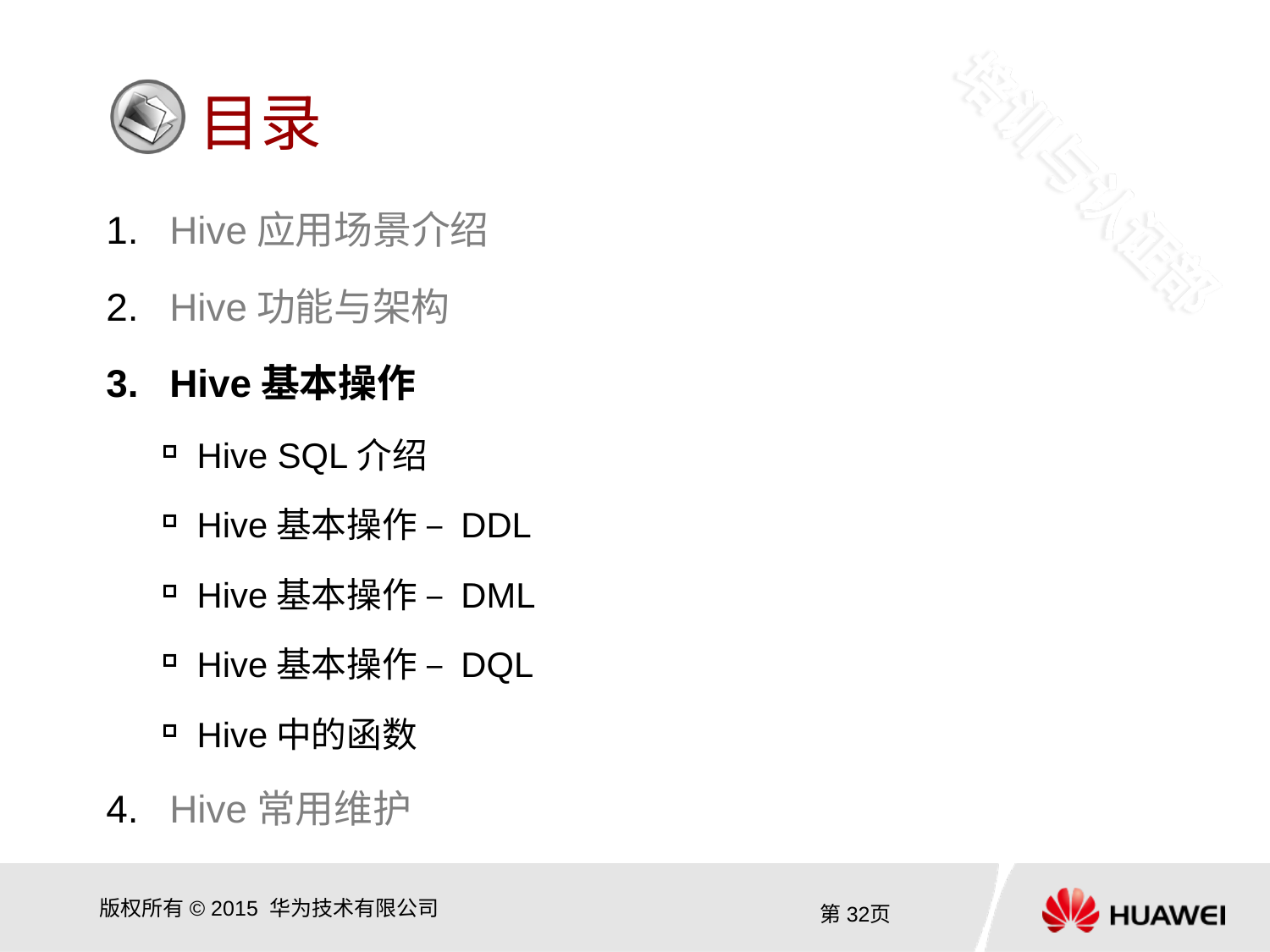

Hive应用场景介绍
Hive功能与架构
Hive基本操作
Hive SQL介绍
Hive基本操作 – DDL
Hive基本操作 – DML
Hive基本操作 – DQL
Hive中的函数
Hive常用维护